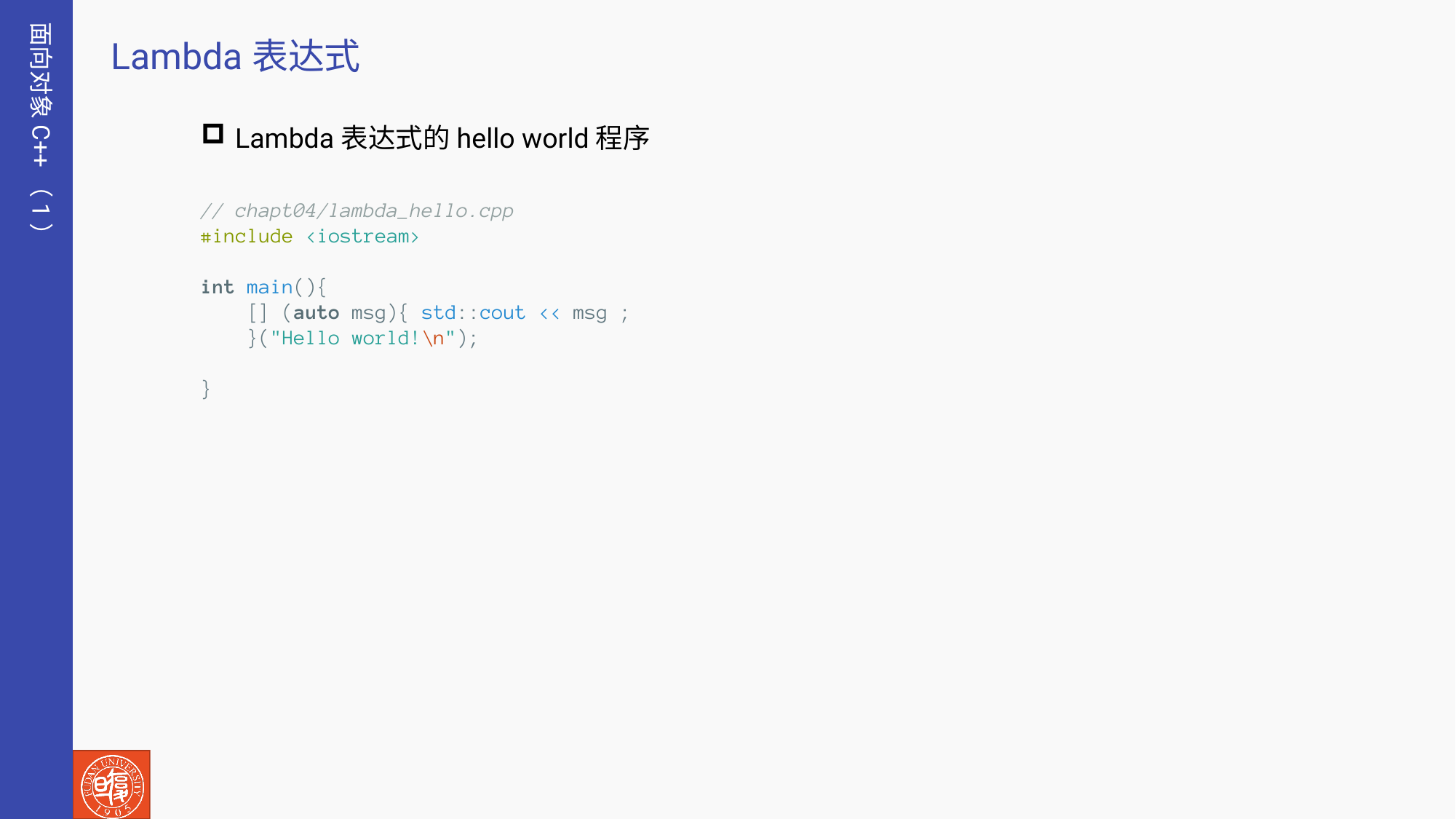

面向对象C++（1）
Lambda表达式
Lambda表达式的hello world程序
// chapt04/lambda_hello.cpp
#include <iostream>
int main(){
    [] (auto msg){ std::cout << msg ;
    }("Hello world!\n");
}